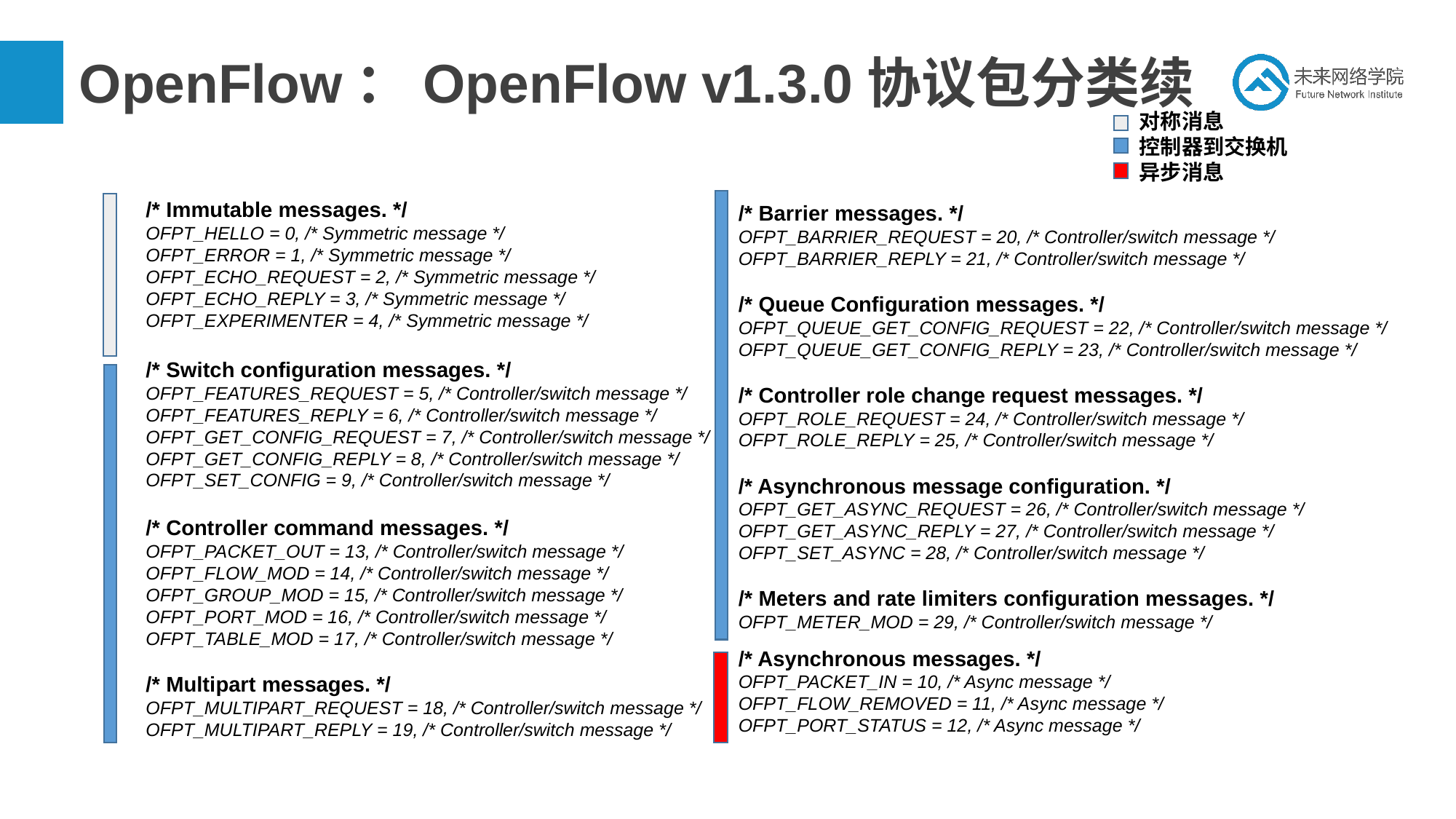

# OpenFlow：OpenFlow v1.3.0协议包分类续
对称消息
控制器到交换机
异步消息

/* Barrier messages. */
OFPT_BARRIER_REQUEST = 20, /* Controller/switch message */
OFPT_BARRIER_REPLY = 21, /* Controller/switch message */

/* Queue Configuration messages. */
OFPT_QUEUE_GET_CONFIG_REQUEST = 22, /* Controller/switch message */
OFPT_QUEUE_GET_CONFIG_REPLY = 23, /* Controller/switch message */

/* Controller role change request messages. */
OFPT_ROLE_REQUEST = 24, /* Controller/switch message */
OFPT_ROLE_REPLY = 25, /* Controller/switch message */

/* Asynchronous message configuration. */
OFPT_GET_ASYNC_REQUEST = 26, /* Controller/switch message */
OFPT_GET_ASYNC_REPLY = 27, /* Controller/switch message */
OFPT_SET_ASYNC = 28, /* Controller/switch message */

/* Meters and rate limiters configuration messages. */
OFPT_METER_MOD = 29, /* Controller/switch message */

/* Immutable messages. */
OFPT_HELLO = 0, /* Symmetric message */
OFPT_ERROR = 1, /* Symmetric message */
OFPT_ECHO_REQUEST = 2, /* Symmetric message */
OFPT_ECHO_REPLY = 3, /* Symmetric message */
OFPT_EXPERIMENTER = 4, /* Symmetric message */

/* Switch configuration messages. */
OFPT_FEATURES_REQUEST = 5, /* Controller/switch message */
OFPT_FEATURES_REPLY = 6, /* Controller/switch message */
OFPT_GET_CONFIG_REQUEST = 7, /* Controller/switch message */
OFPT_GET_CONFIG_REPLY = 8, /* Controller/switch message */
OFPT_SET_CONFIG = 9, /* Controller/switch message */

/* Controller command messages. */
OFPT_PACKET_OUT = 13, /* Controller/switch message */
OFPT_FLOW_MOD = 14, /* Controller/switch message */
OFPT_GROUP_MOD = 15, /* Controller/switch message */
OFPT_PORT_MOD = 16, /* Controller/switch message */
OFPT_TABLE_MOD = 17, /* Controller/switch message */

/* Multipart messages. */
OFPT_MULTIPART_REQUEST = 18, /* Controller/switch message */
OFPT_MULTIPART_REPLY = 19, /* Controller/switch message */

/* Asynchronous messages. */
OFPT_PACKET_IN = 10, /* Async message */
OFPT_FLOW_REMOVED = 11, /* Async message */
OFPT_PORT_STATUS = 12, /* Async message */